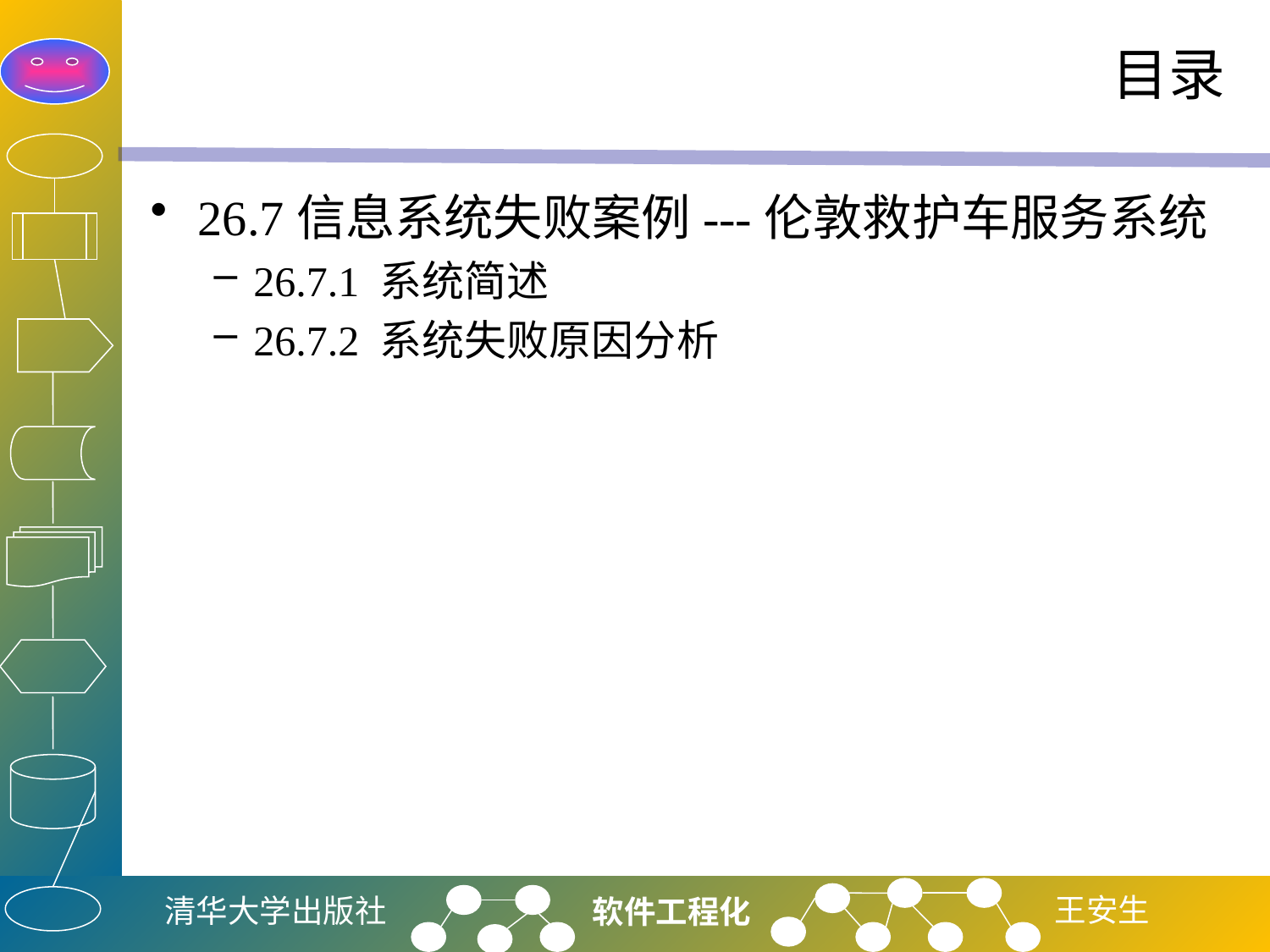

# 目录
26.7信息系统失败案例---伦敦救护车服务系统
26.7.1 系统简述
26.7.2 系统失败原因分析